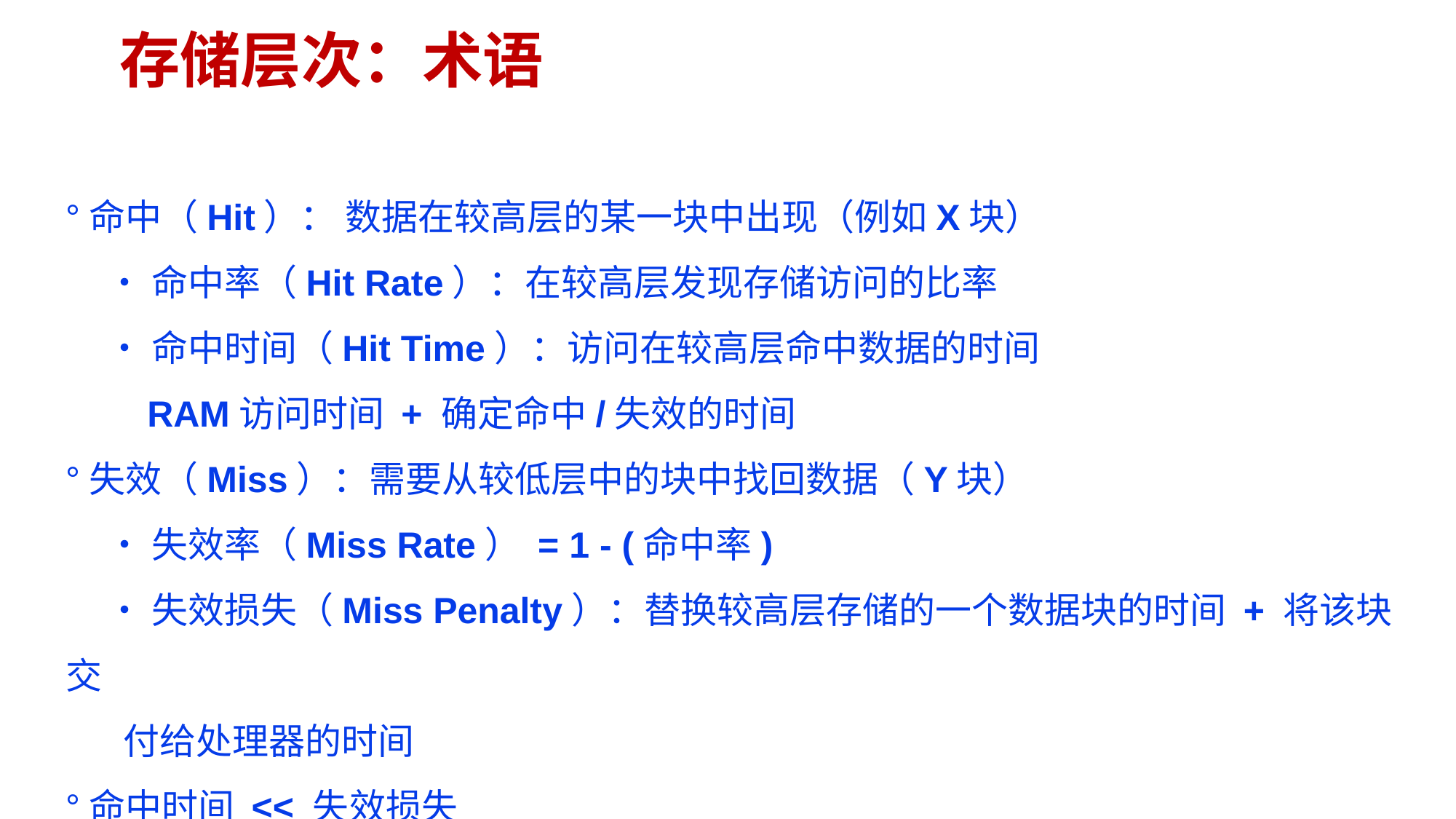

# 存储层次：术语
°命中（Hit）： 数据在较高层的某一块中出现（例如X块）
     •命中率（Hit Rate）：在较高层发现存储访问的比率
     •命中时间（Hit Time）：访问在较高层命中数据的时间
        RAM访问时间 + 确定命中/失效的时间
°失效（Miss）：需要从较低层中的块中找回数据（Y块）
     •失效率（Miss Rate） = 1 - (命中率)
     •失效损失（Miss Penalty）：替换较高层存储的一个数据块的时间 + 将该块交
      付给处理器的时间
°命中时间 << 失效损失